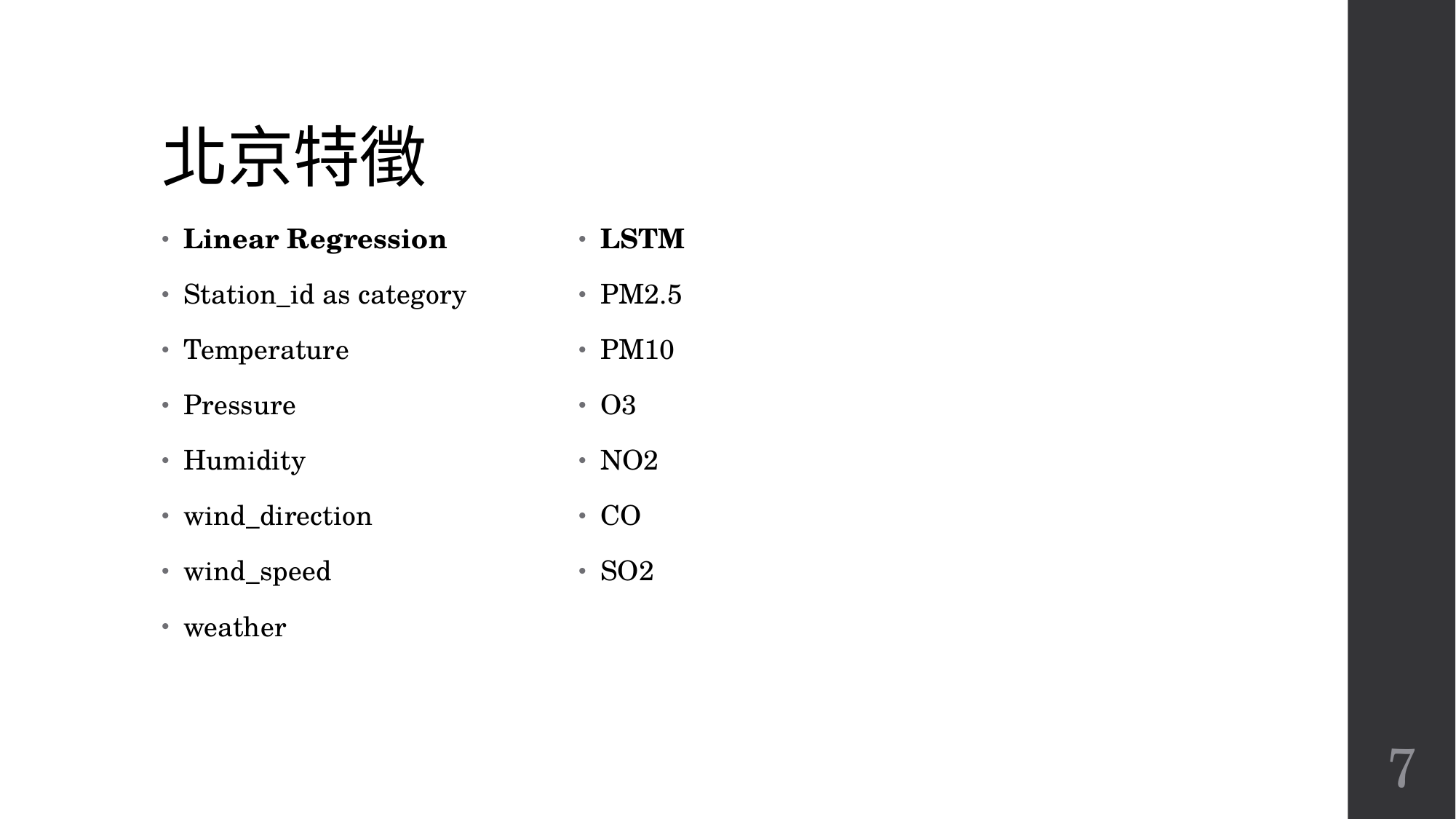

# 北京特徵
Linear Regression
Station_id as category
Temperature
Pressure
Humidity
wind_direction
wind_speed
weather
LSTM
PM2.5
PM10
O3
NO2
CO
SO2
7